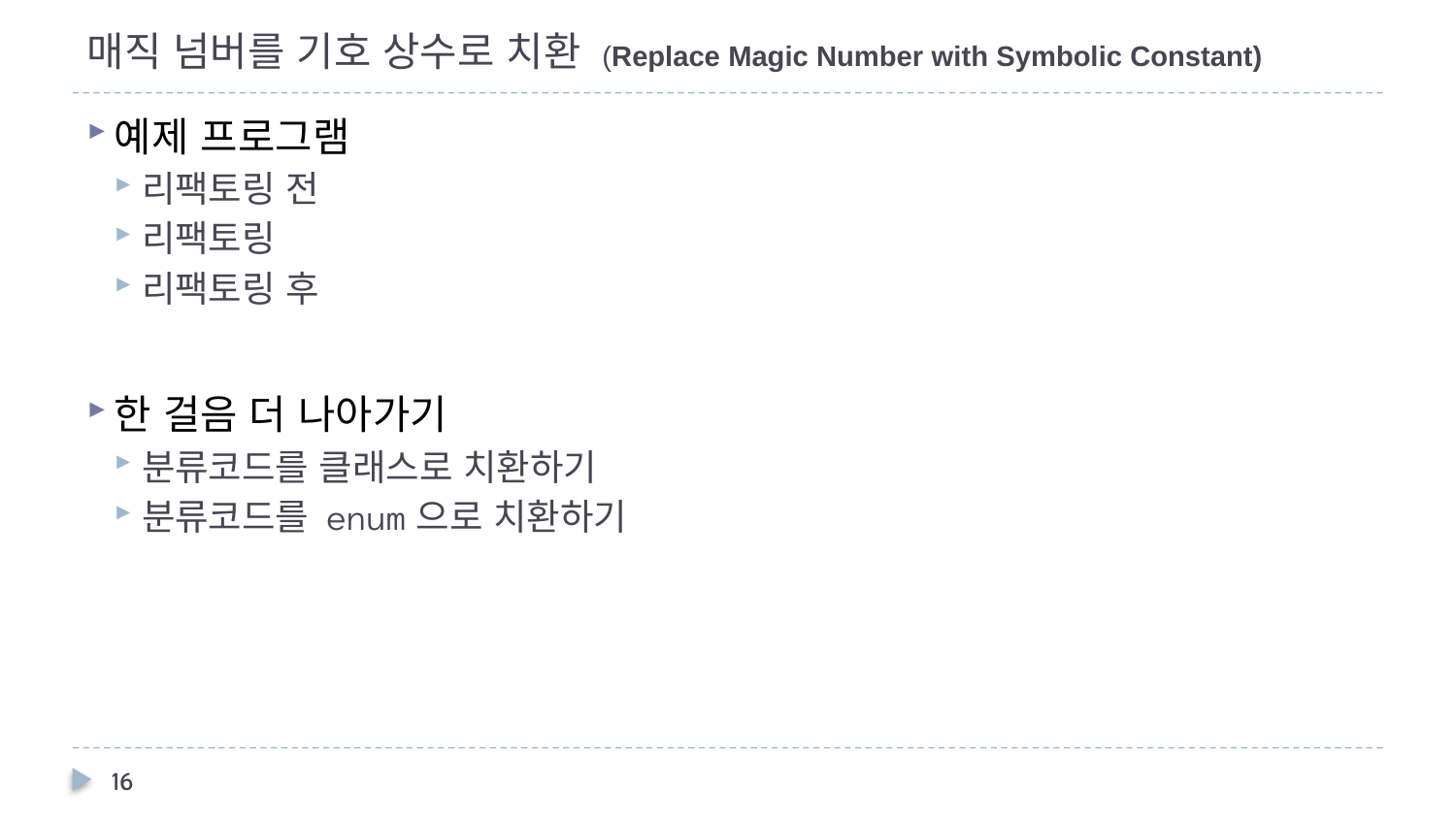

# 매직 넘버를 기호 상수로 치환 (Replace Magic Number with Symbolic Constant)
예제 프로그램
리팩토링 전
리팩토링
리팩토링 후

한 걸음 더 나아가기
분류코드를 클래스로 치환하기
분류코드를 enum으로 치환하기
16